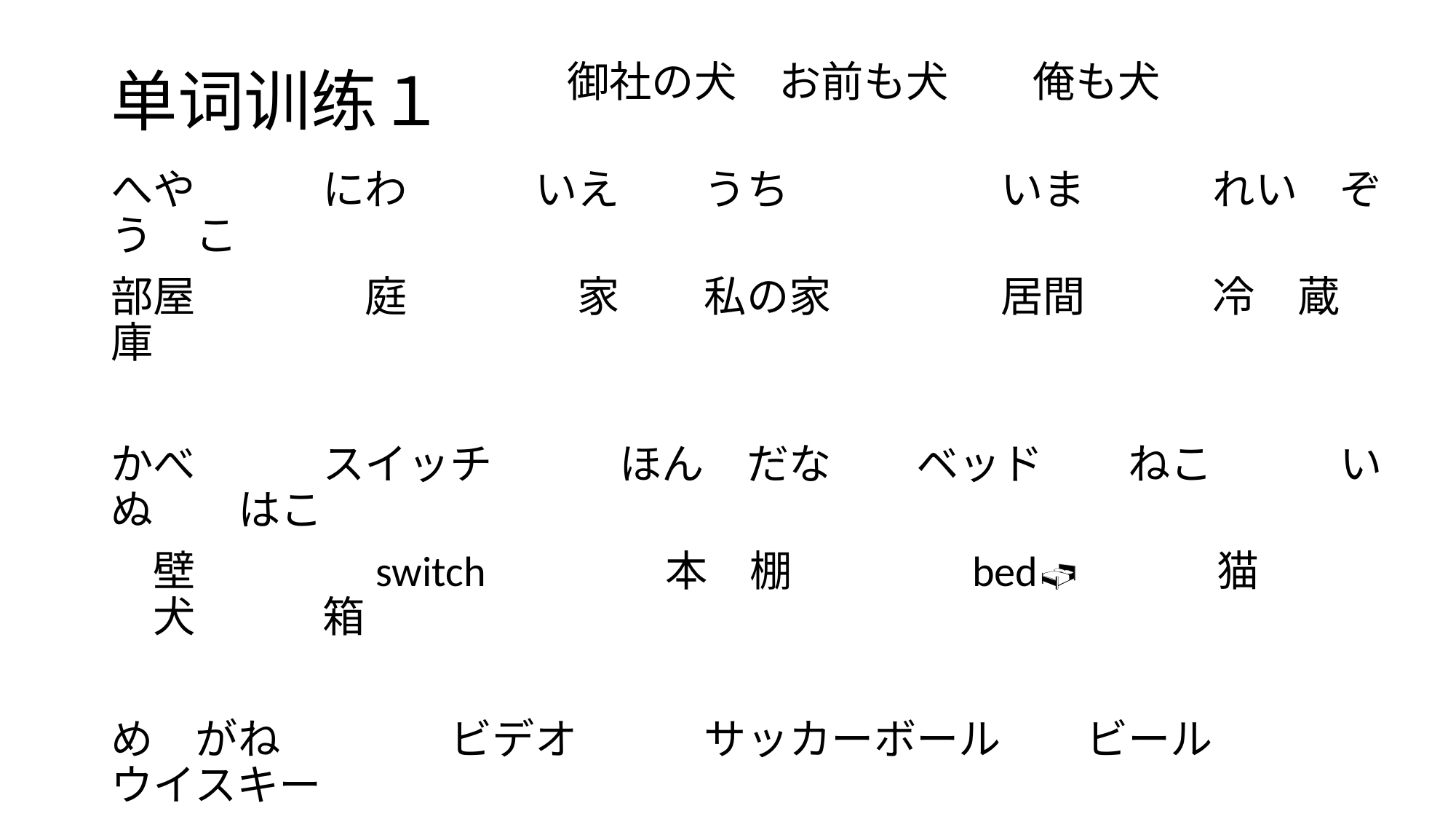

# 单词训练１
御社の犬　お前も犬　　俺も犬
へや　　　にわ　　　いえ　　うち　　　　　いま　　　れい　ぞう　こ
部屋　　　　庭　　　　家　　私の家　　　　居間　　　冷　蔵　庫

かべ　　　スイッチ　　　ほん　だな　　ベッド　　ねこ　　　いぬ　　はこ
　壁　　　　switch　　　　本　棚　　　　bed🛏　　　猫　　　　犬　　　箱

め　がね　　　　ビデオ　　　サッカーボール　　ビール　　　　ウイスキー
眼　鏡　　　　　　video　　　　　⚽　soccer　　　　beer🍺　　　　　whisky

こ　ども　　　きょう　だい　　りょう　しん　　いもうと　　おとこのひと
子　供　　　　兄　弟　　　　　　両　親　　　　　　妹　　　　　男の人